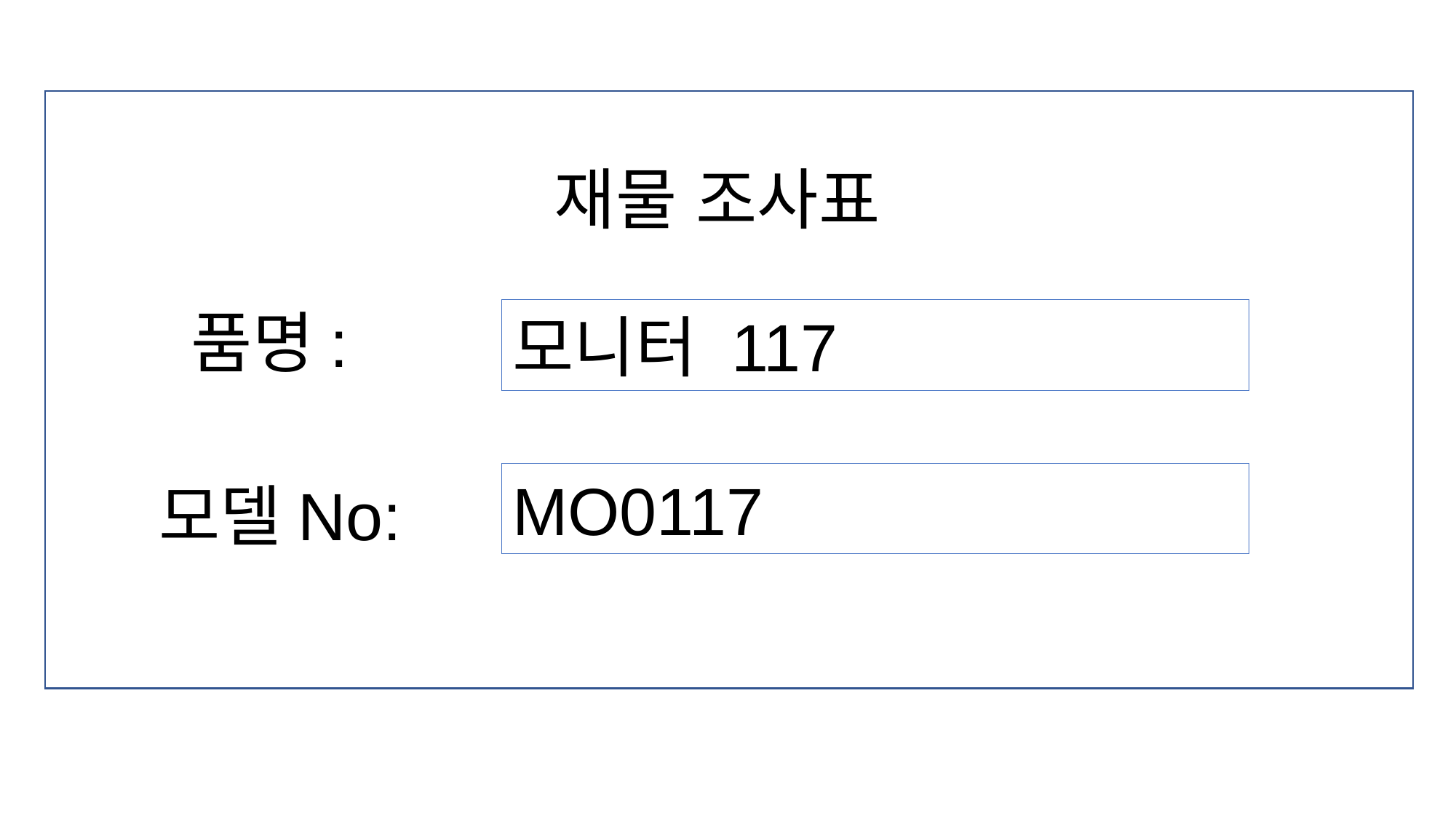

재물 조사표
품명:
모니터 117
MO0117
모델No: